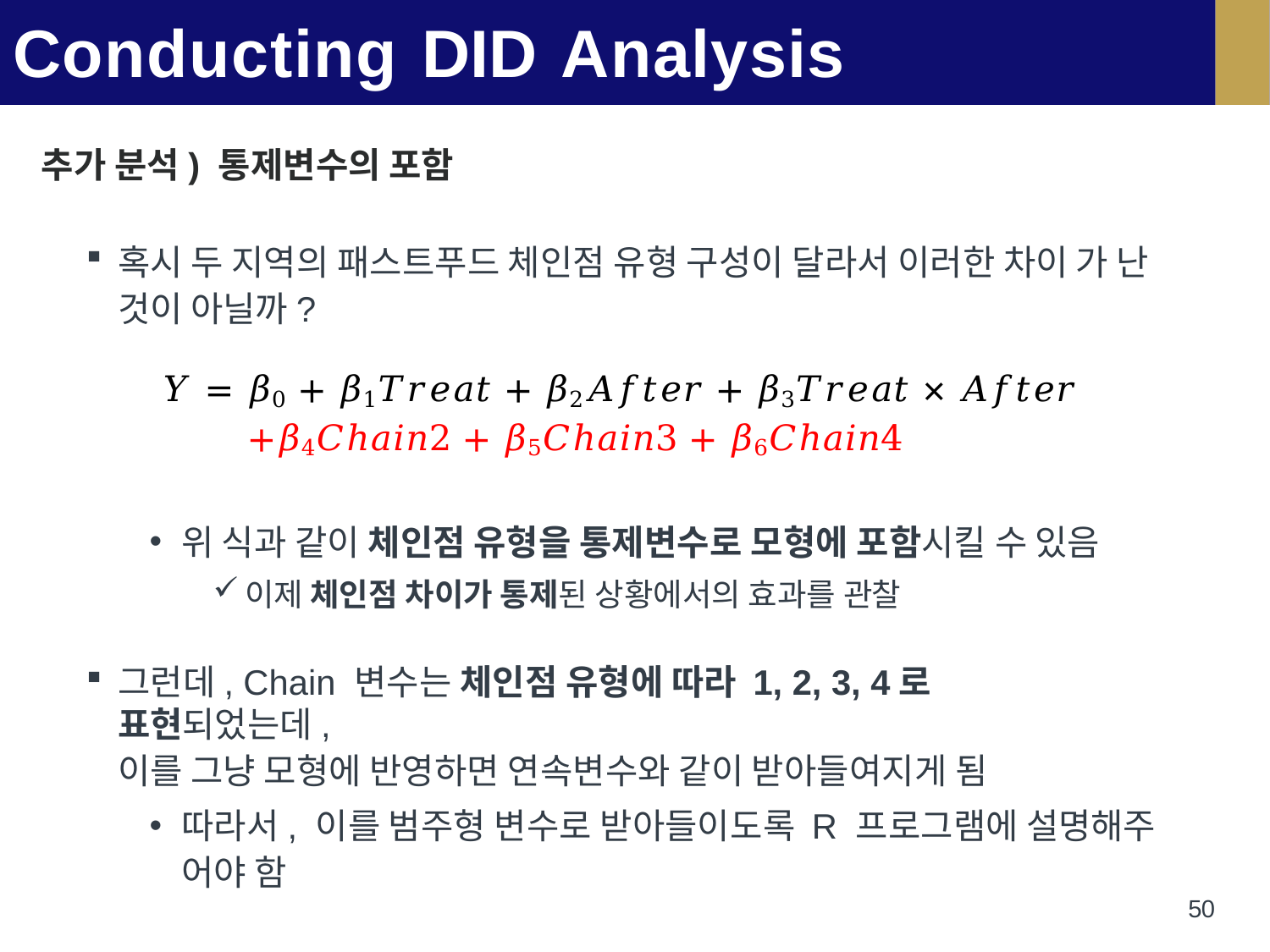

# Conducting DID Analysis
추가 분석) 통제변수의 포함

혹시 두 지역의 패스트푸드 체인점 유형 구성이 달라서 이러한 차이 가 난 것이 아닐까?
𝑌 = 𝛽0 + 𝛽1𝑇𝑟𝑒𝑎𝑡 + 𝛽2𝐴𝑓𝑡𝑒𝑟 + 𝛽3𝑇𝑟𝑒𝑎𝑡 × 𝐴𝑓𝑡𝑒𝑟
+𝛽4𝐶ℎ𝑎𝑖𝑛2 + 𝛽5𝐶ℎ𝑎𝑖𝑛3 + 𝛽6𝐶ℎ𝑎𝑖𝑛4

위 식과 같이 체인점 유형을 통제변수로 모형에 포함시킬 수 있음
이제 체인점 차이가 통제된 상황에서의 효과를 관찰

그런데, Chain 변수는 체인점 유형에 따라 1, 2, 3, 4로 표현되었는데,
이를 그냥 모형에 반영하면 연속변수와 같이 받아들여지게 됨
따라서, 이를 범주형 변수로 받아들이도록 R 프로그램에 설명해주 어야 함
50